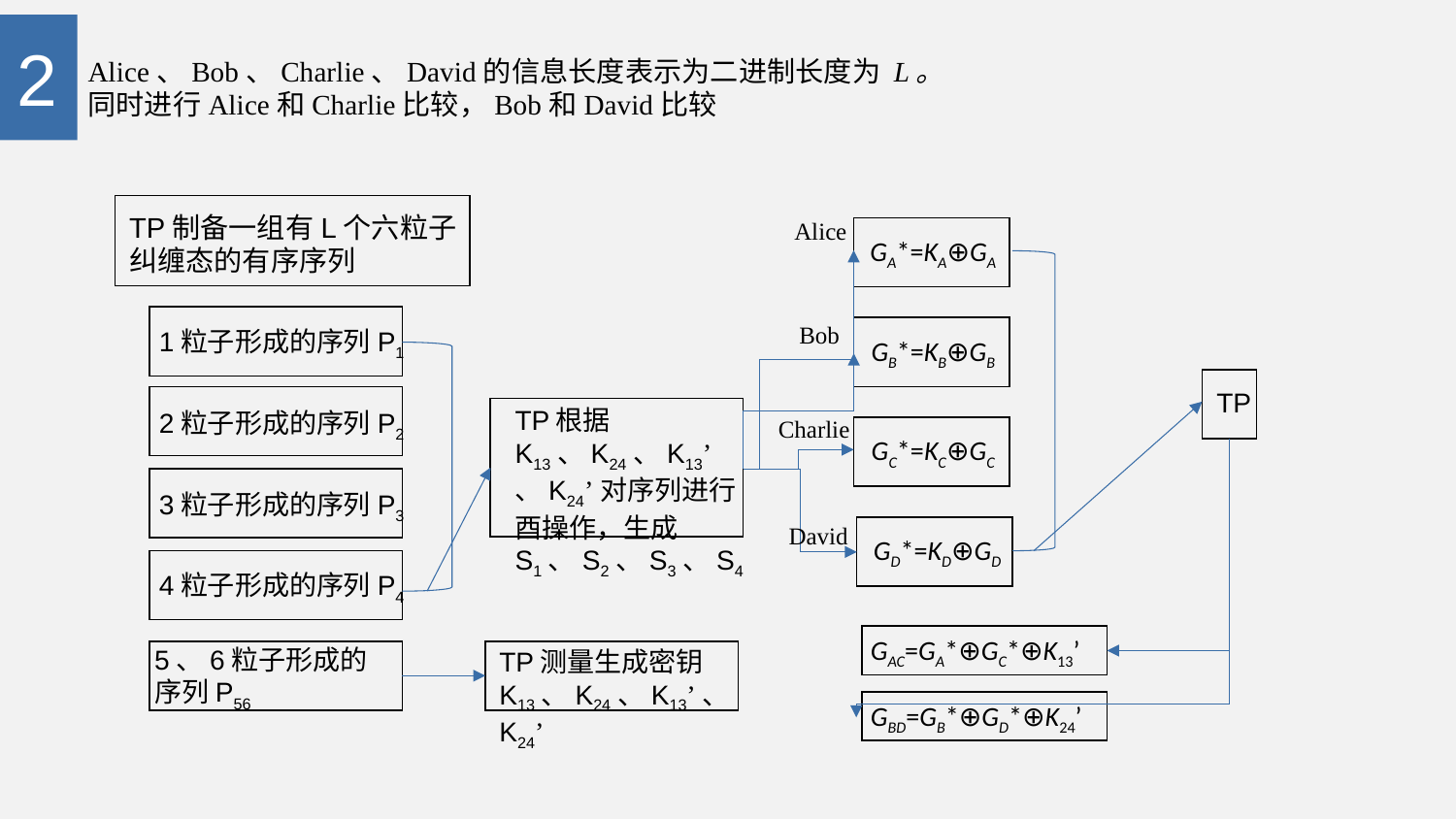

2
Alice、Bob、Charlie、David的信息长度表示为二进制长度为 L。
同时进行Alice和Charlie比较，Bob和David比较

TP制备一组有L个六粒子纠缠态的有序序列
Alice

GA*=KA⊕GA

1粒子形成的序列P1
Bob

GB*=KB⊕GB

TP

2粒子形成的序列P2
TP根据K13、K24、K13’、K24’对序列进行酉操作，生成S1、S2、S3、S4

Charlie

GC*=KC⊕GC

3粒子形成的序列P3
David

GD*=KD⊕GD

4粒子形成的序列P4
GAC=GA*⊕GC*⊕K13’

5、6粒子形成的
序列P56

TP测量生成密钥  K13、K24、K13’、K24’

GBD=GB*⊕GD*⊕K24’